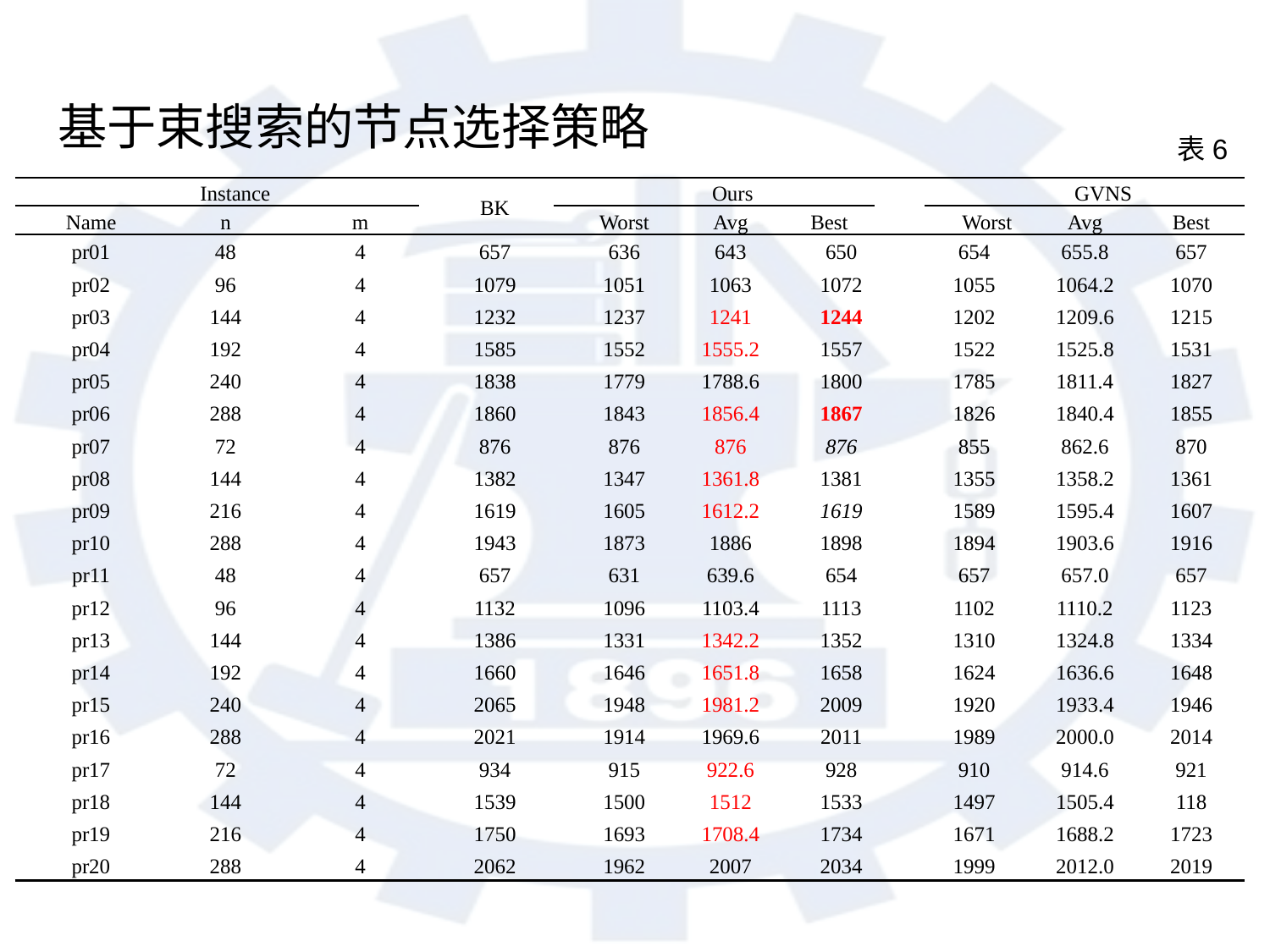

基于束搜索的节点选择策略
表6
| Instance |  |  | BK | Ours |  |  |  |  | GVNS |  |  |
| --- | --- | --- | --- | --- | --- | --- | --- | --- | --- | --- | --- |
| Name | n | m |  | Worst | Avg | Best |  |  | Worst | Avg | Best |
| pr01 | 48 | 4 | 657 | 636 | 643 | 650 |  | 654 |  | 655.8 | 657 |
| pr02 | 96 | 4 | 1079 | 1051 | 1063 | 1072 |  | 1055 |  | 1064.2 | 1070 |
| pr03 | 144 | 4 | 1232 | 1237 | 1241 | 1244 |  | 1202 |  | 1209.6 | 1215 |
| pr04 | 192 | 4 | 1585 | 1552 | 1555.2 | 1557 |  | 1522 |  | 1525.8 | 1531 |
| pr05 | 240 | 4 | 1838 | 1779 | 1788.6 | 1800 |  | 1785 |  | 1811.4 | 1827 |
| pr06 | 288 | 4 | 1860 | 1843 | 1856.4 | 1867 |  | 1826 |  | 1840.4 | 1855 |
| pr07 | 72 | 4 | 876 | 876 | 876 | 876 |  | 855 |  | 862.6 | 870 |
| pr08 | 144 | 4 | 1382 | 1347 | 1361.8 | 1381 |  | 1355 |  | 1358.2 | 1361 |
| pr09 | 216 | 4 | 1619 | 1605 | 1612.2 | 1619 |  | 1589 |  | 1595.4 | 1607 |
| pr10 | 288 | 4 | 1943 | 1873 | 1886 | 1898 |  | 1894 |  | 1903.6 | 1916 |
| pr11 | 48 | 4 | 657 | 631 | 639.6 | 654 |  | 657 |  | 657.0 | 657 |
| pr12 | 96 | 4 | 1132 | 1096 | 1103.4 | 1113 |  | 1102 |  | 1110.2 | 1123 |
| pr13 | 144 | 4 | 1386 | 1331 | 1342.2 | 1352 |  | 1310 |  | 1324.8 | 1334 |
| pr14 | 192 | 4 | 1660 | 1646 | 1651.8 | 1658 |  | 1624 |  | 1636.6 | 1648 |
| pr15 | 240 | 4 | 2065 | 1948 | 1981.2 | 2009 |  | 1920 |  | 1933.4 | 1946 |
| pr16 | 288 | 4 | 2021 | 1914 | 1969.6 | 2011 |  | 1989 |  | 2000.0 | 2014 |
| pr17 | 72 | 4 | 934 | 915 | 922.6 | 928 |  | 910 |  | 914.6 | 921 |
| pr18 | 144 | 4 | 1539 | 1500 | 1512 | 1533 |  | 1497 |  | 1505.4 | 118 |
| pr19 | 216 | 4 | 1750 | 1693 | 1708.4 | 1734 |  | 1671 |  | 1688.2 | 1723 |
| pr20 | 288 | 4 | 2062 | 1962 | 2007 | 2034 |  | 1999 |  | 2012.0 | 2019 |